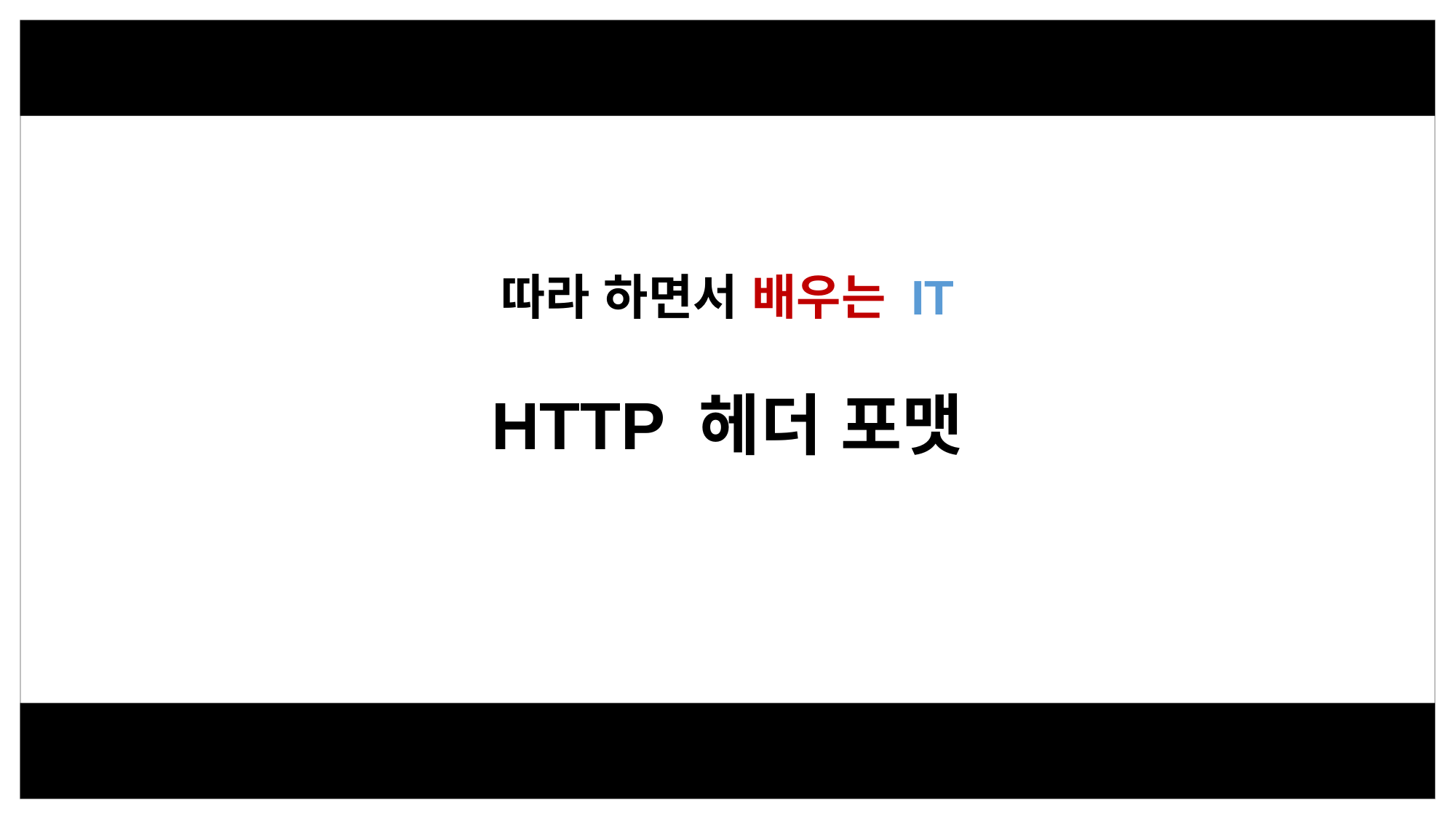

따라 하면서 배우는 IT

HTTP 헤더 포맷